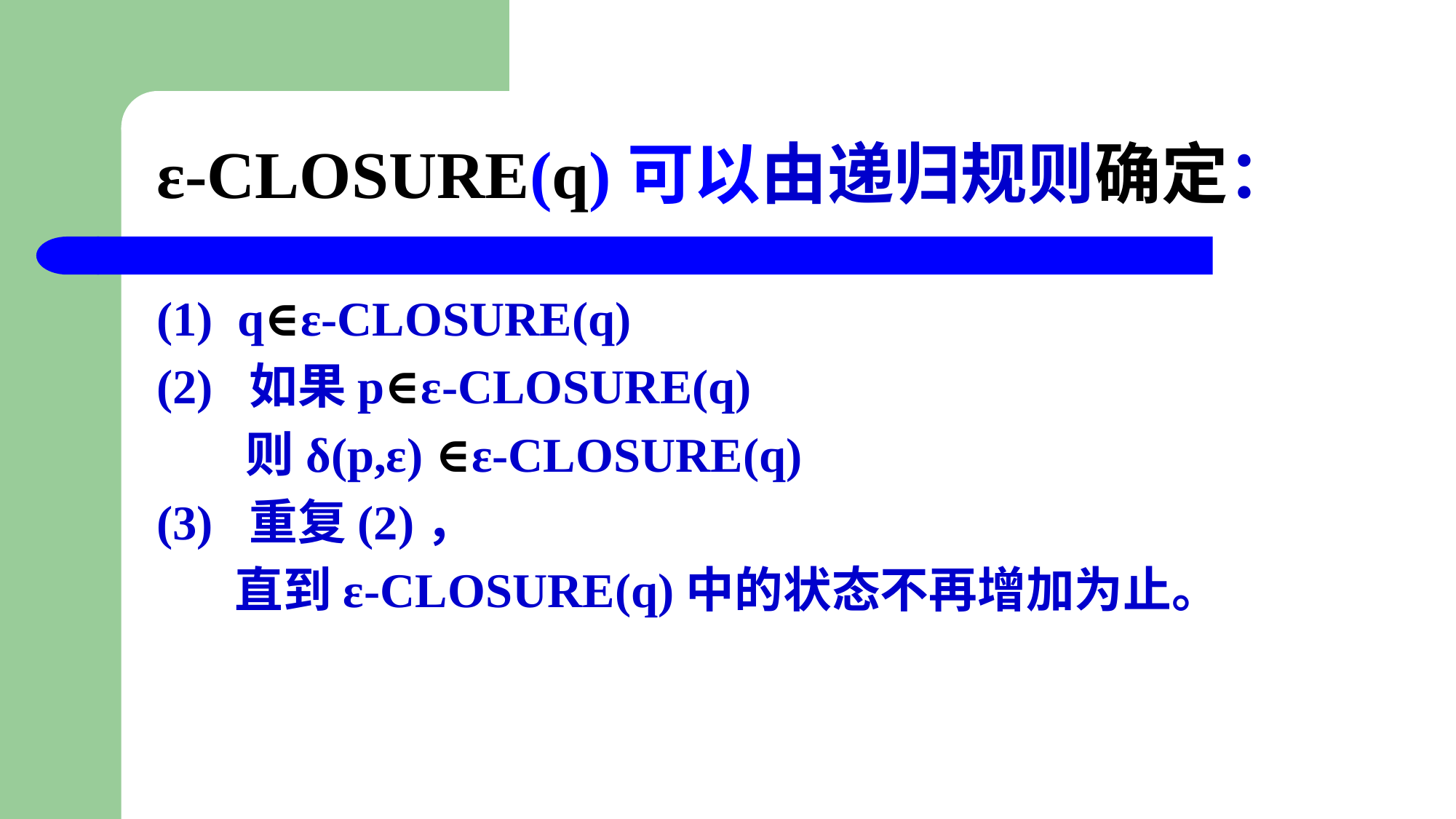

# ε-CLOSURE(q)可以由递归规则确定：
(1)  q∈ε-CLOSURE(q)
(2)  如果p∈ε-CLOSURE(q)
       则δ(p,ε) ∈ε-CLOSURE(q)
(3)  重复(2)，
      直到ε-CLOSURE(q)中的状态不再增加为止。